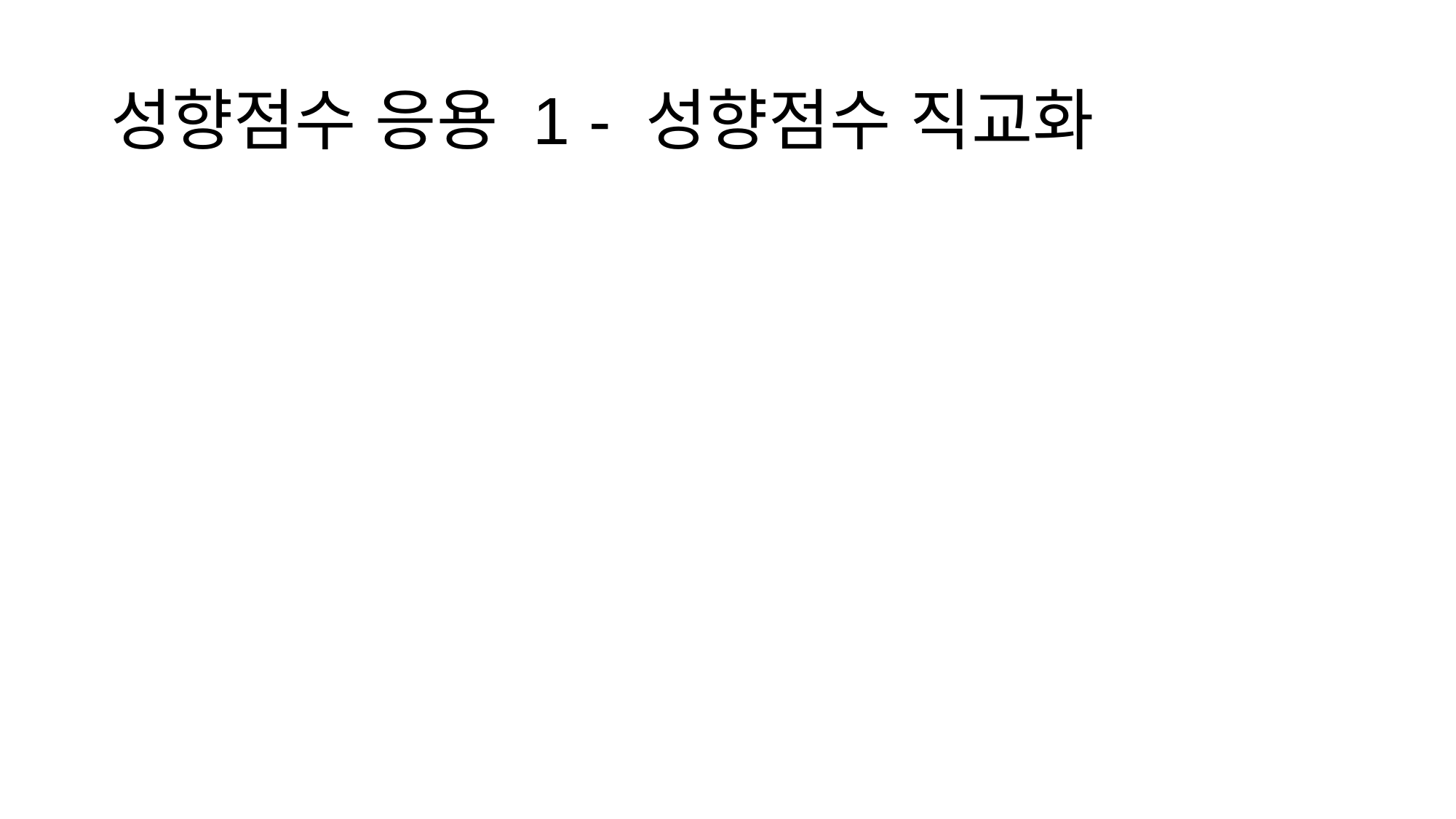

# 성향점수 응용 1 - 성향점수 직교화